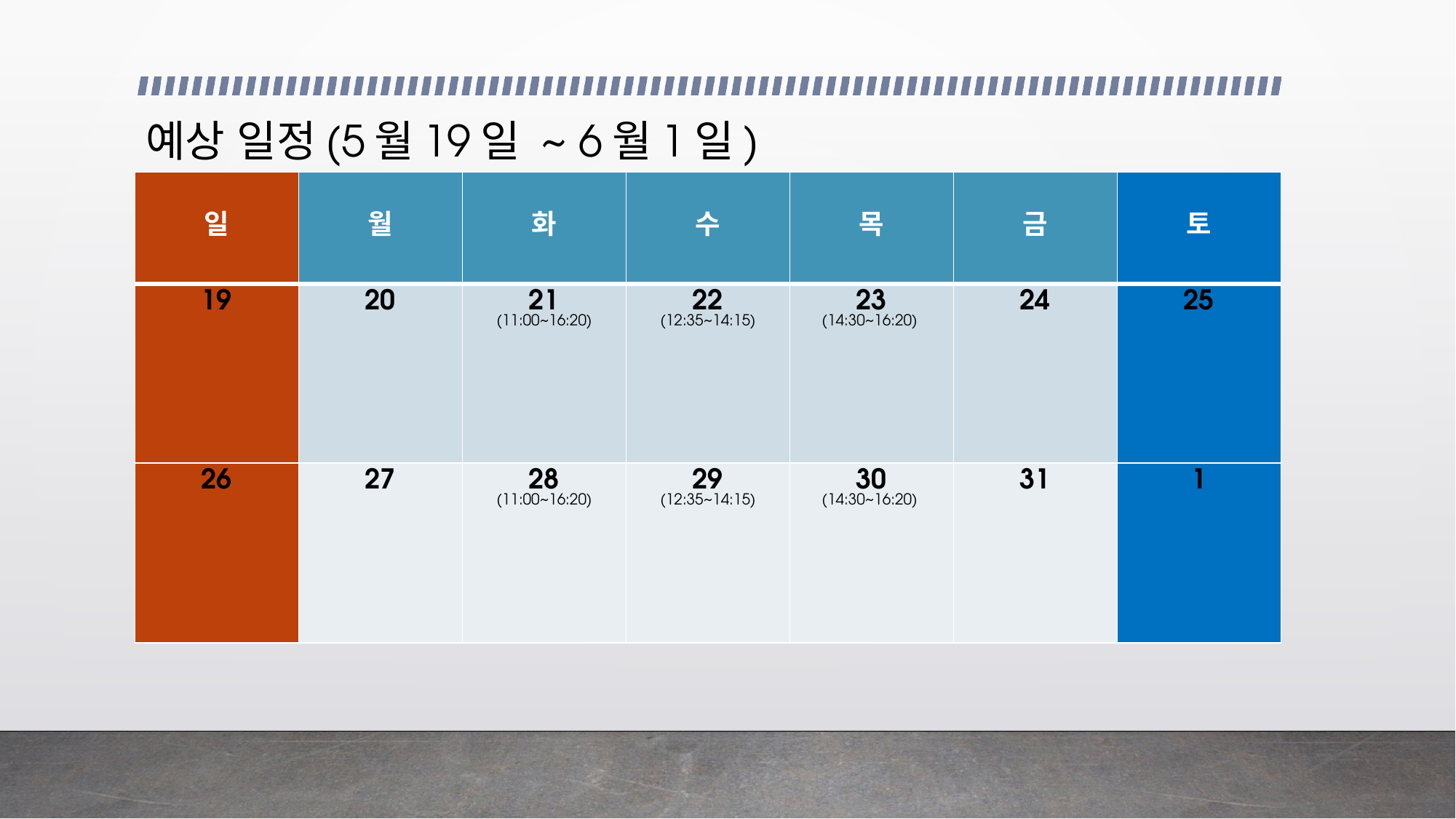

# 예상 일정(5월19일 ~ 6월1일)
| 일 | 월 | 화 | 수 | 목 | 금 | 토 |
| --- | --- | --- | --- | --- | --- | --- |
| 19 | 20 | 21 (11:00~16:20) | 22 (12:35~14:15) | 23 (14:30~16:20) | 24 | 25 |
| 26 | 27 | 28 (11:00~16:20) | 29 (12:35~14:15) | 30 (14:30~16:20) | 31 | 1 |